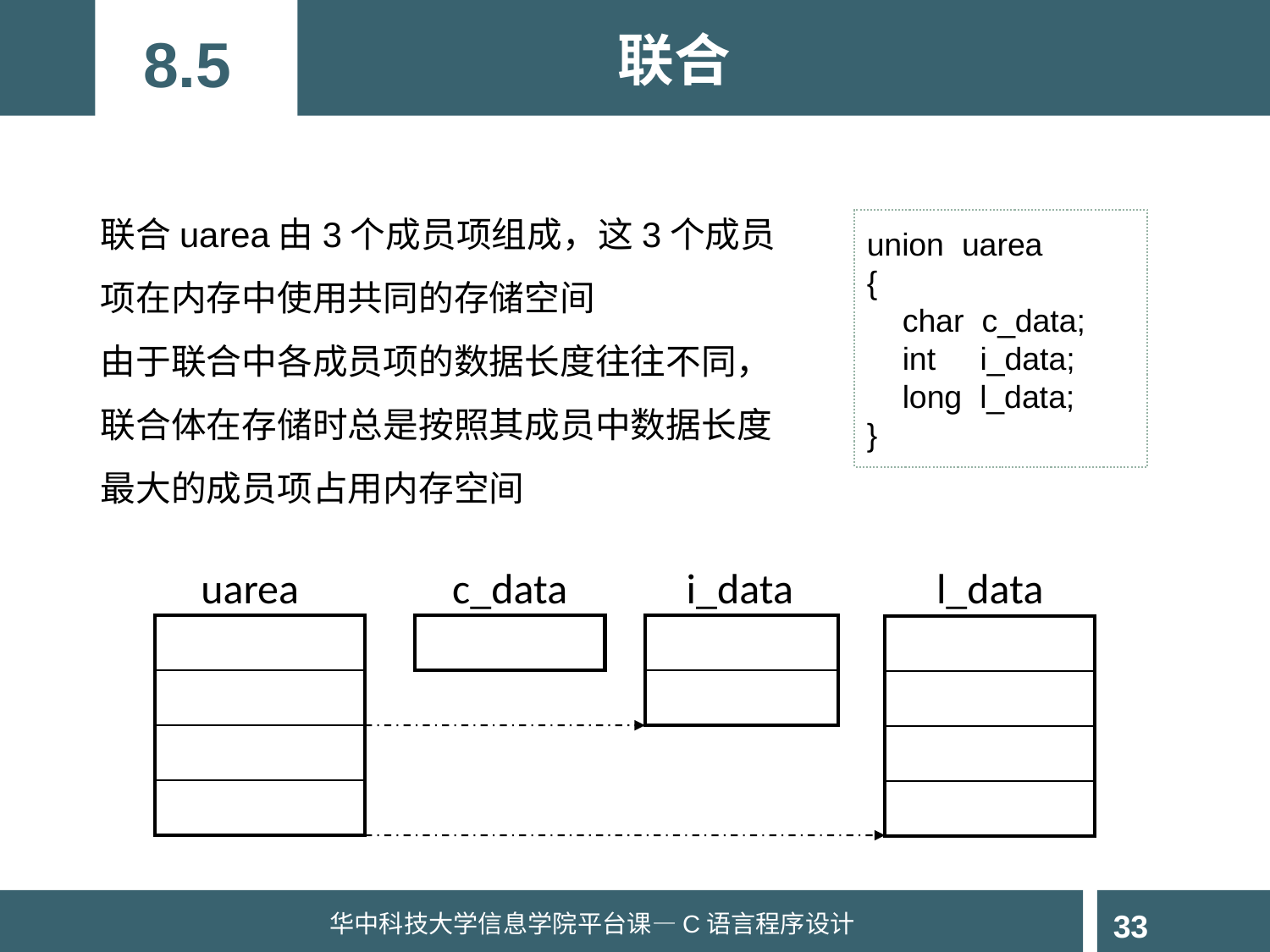

联合
8.5

联合uarea由3个成员项组成，这3个成员项在内存中使用共同的存储空间
由于联合中各成员项的数据长度往往不同，联合体在存储时总是按照其成员中数据长度最大的成员项占用内存空间

union  uarea
{
    char  c_data;
    int     i_data;
    long  l_data;
}
uarea
c_data
i_data
l_data
|  |
| --- |
|  |
|  |
|  |
|  |
| --- |
|  |
| --- |
|  |
|  |
| --- |
|  |
|  |
|  |